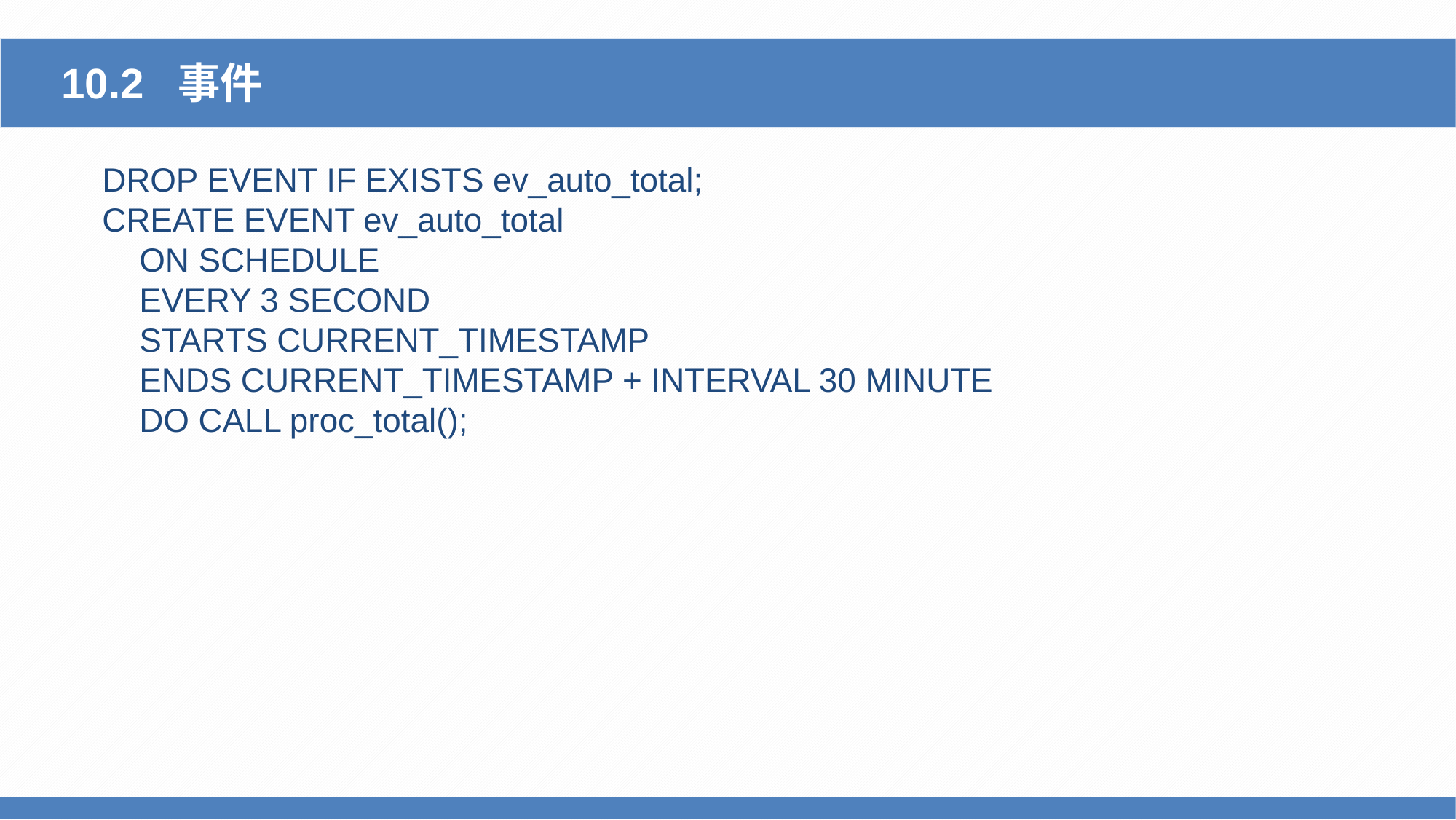

10.2  事件
DROP EVENT IF EXISTS ev_auto_total;
CREATE EVENT ev_auto_total
    ON SCHEDULE
    EVERY 3 SECOND
    STARTS CURRENT_TIMESTAMP
    ENDS CURRENT_TIMESTAMP + INTERVAL 30 MINUTE
    DO CALL proc_total();